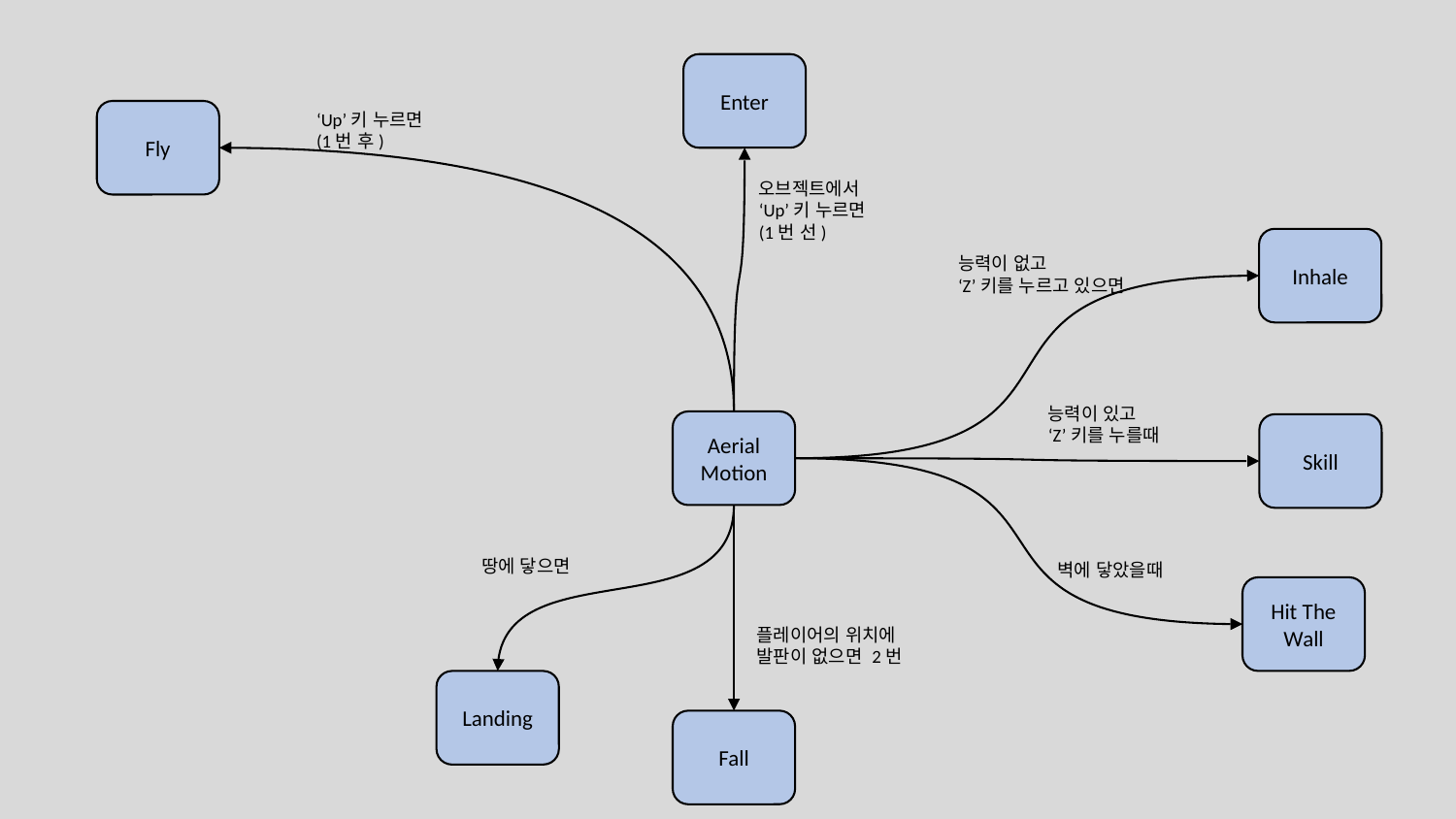

Enter
Fly
‘Up’키 누르면
(1번 후)
오브젝트에서
‘Up’키 누르면
(1번 선)
Inhale
능력이 없고
‘Z’키를 누르고 있으면
능력이 있고
‘Z’키를 누를때
Aerial
Motion
Skill
땅에 닿으면
벽에 닿았을때
Hit The Wall
플레이어의 위치에 발판이 없으면 2번
Landing
Fall